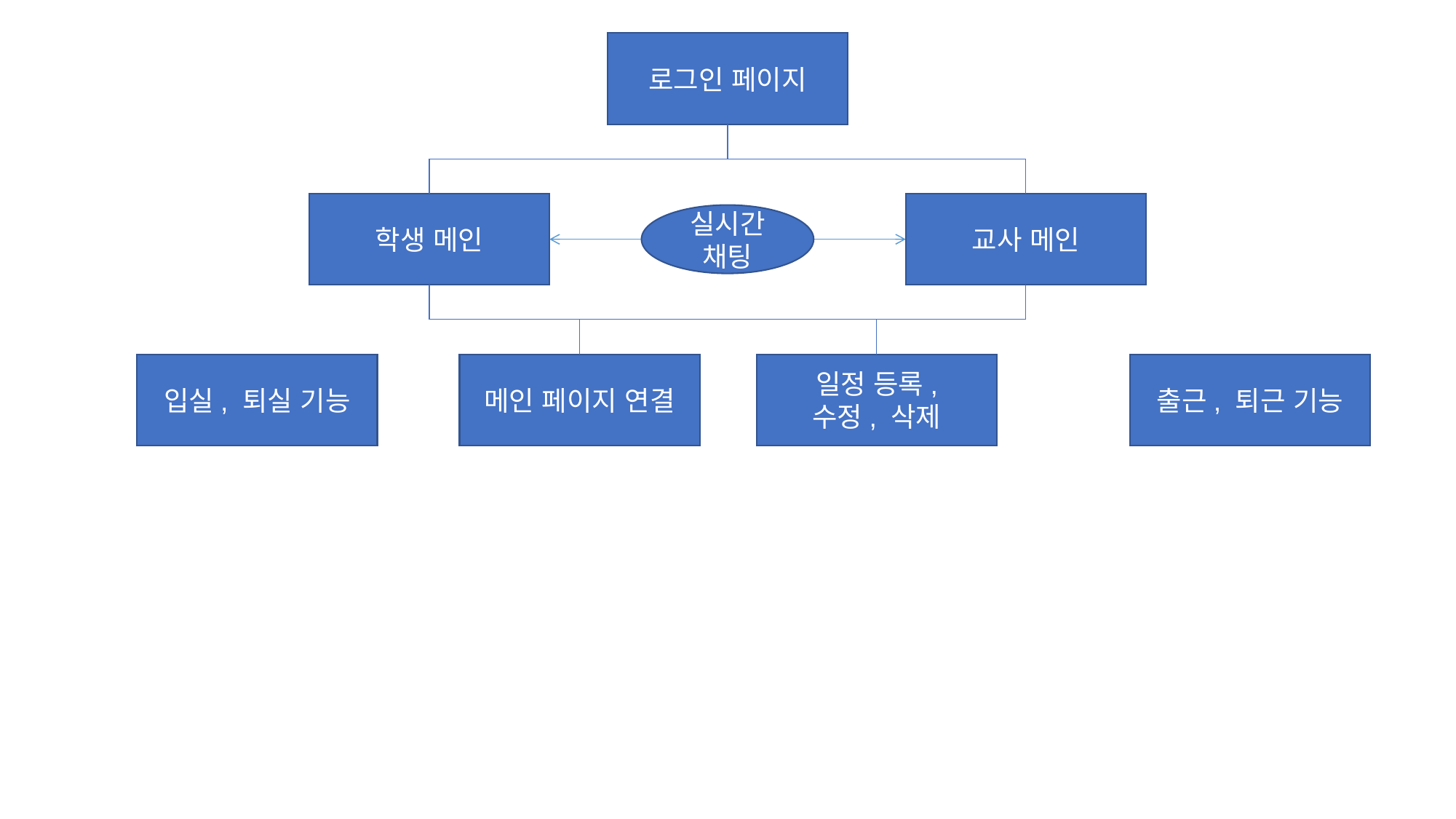

로그인 페이지
학생 메인
교사 메인
실시간채팅
입실, 퇴실 기능
메인 페이지 연결
일정 등록,
수정, 삭제
출근, 퇴근 기능